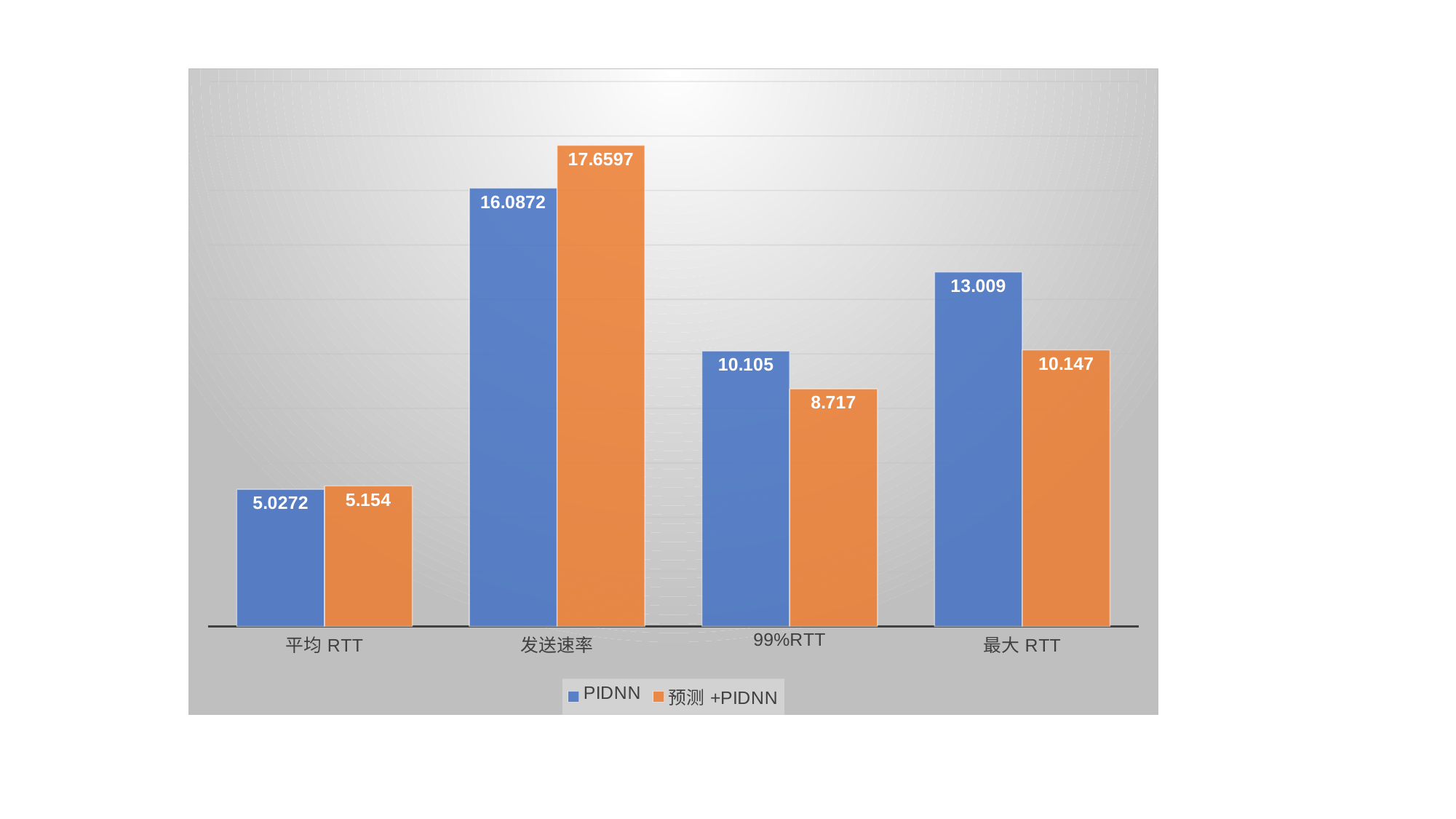

### Chart

| Category | PIDNN | 预测+PIDNN |
|---|---|---|
| 平均RTT | 5.0272 | 5.154 |
| 发送速率 | 16.0872 | 17.6597 |
| 99%RTT | 10.105 | 8.717 |
| 最大RTT | 13.009 | 10.147 |